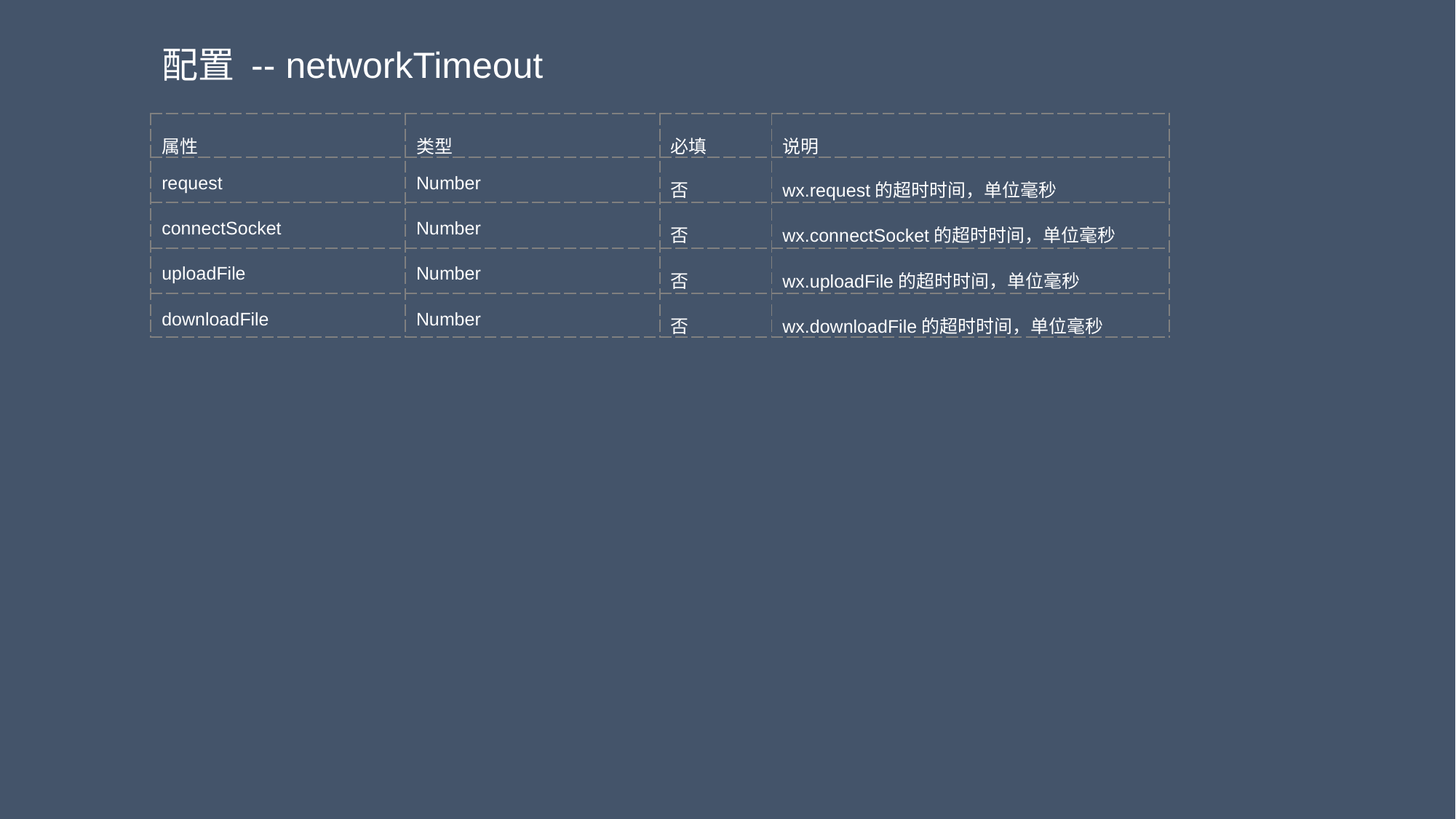

配置 -- networkTimeout
| 属性 | 类型 | 必填 | 说明 |
| --- | --- | --- | --- |
| request | Number | 否 | wx.request的超时时间，单位毫秒 |
| connectSocket | Number | 否 | wx.connectSocket的超时时间，单位毫秒 |
| uploadFile | Number | 否 | wx.uploadFile的超时时间，单位毫秒 |
| downloadFile | Number | 否 | wx.downloadFile的超时时间，单位毫秒 |